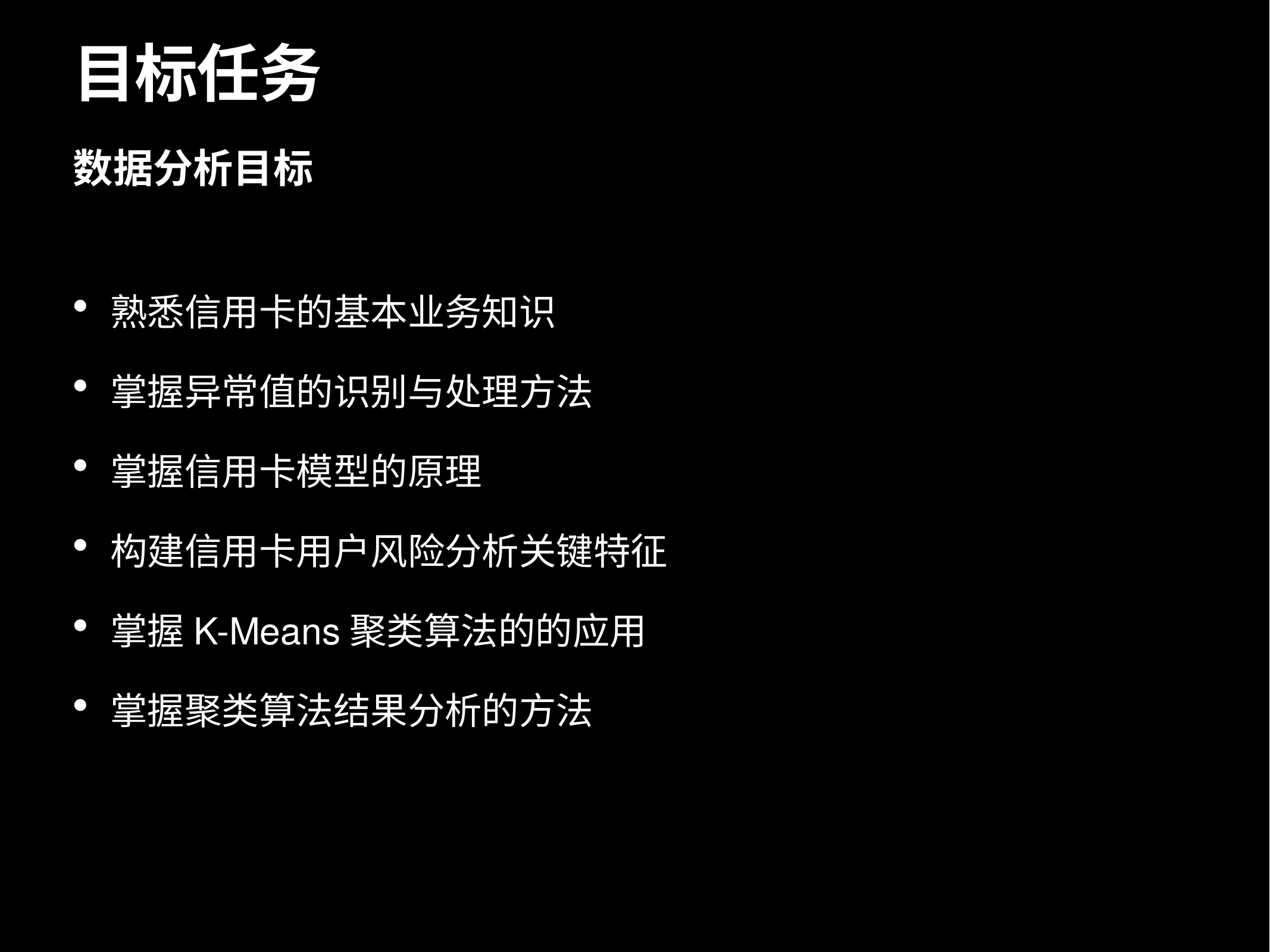

# 目标任务
数据分析目标
熟悉信用卡的基本业务知识
掌握异常值的识别与处理方法
掌握信用卡模型的原理
构建信用卡用户风险分析关键特征
掌握K-Means聚类算法的的应用
掌握聚类算法结果分析的方法